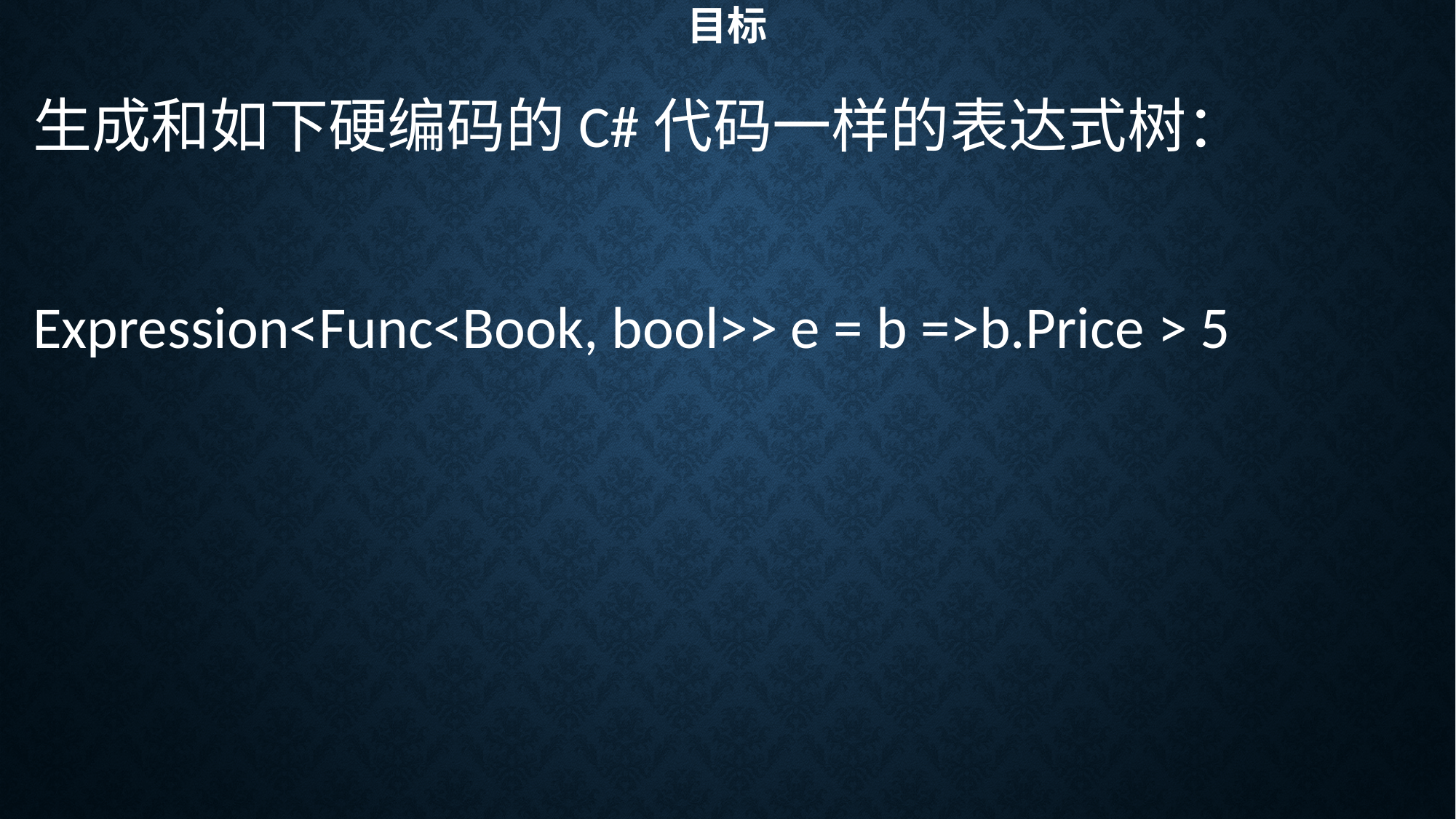

# 目标
生成和如下硬编码的C#代码一样的表达式树：

Expression<Func<Book, bool>> e = b =>b.Price > 5